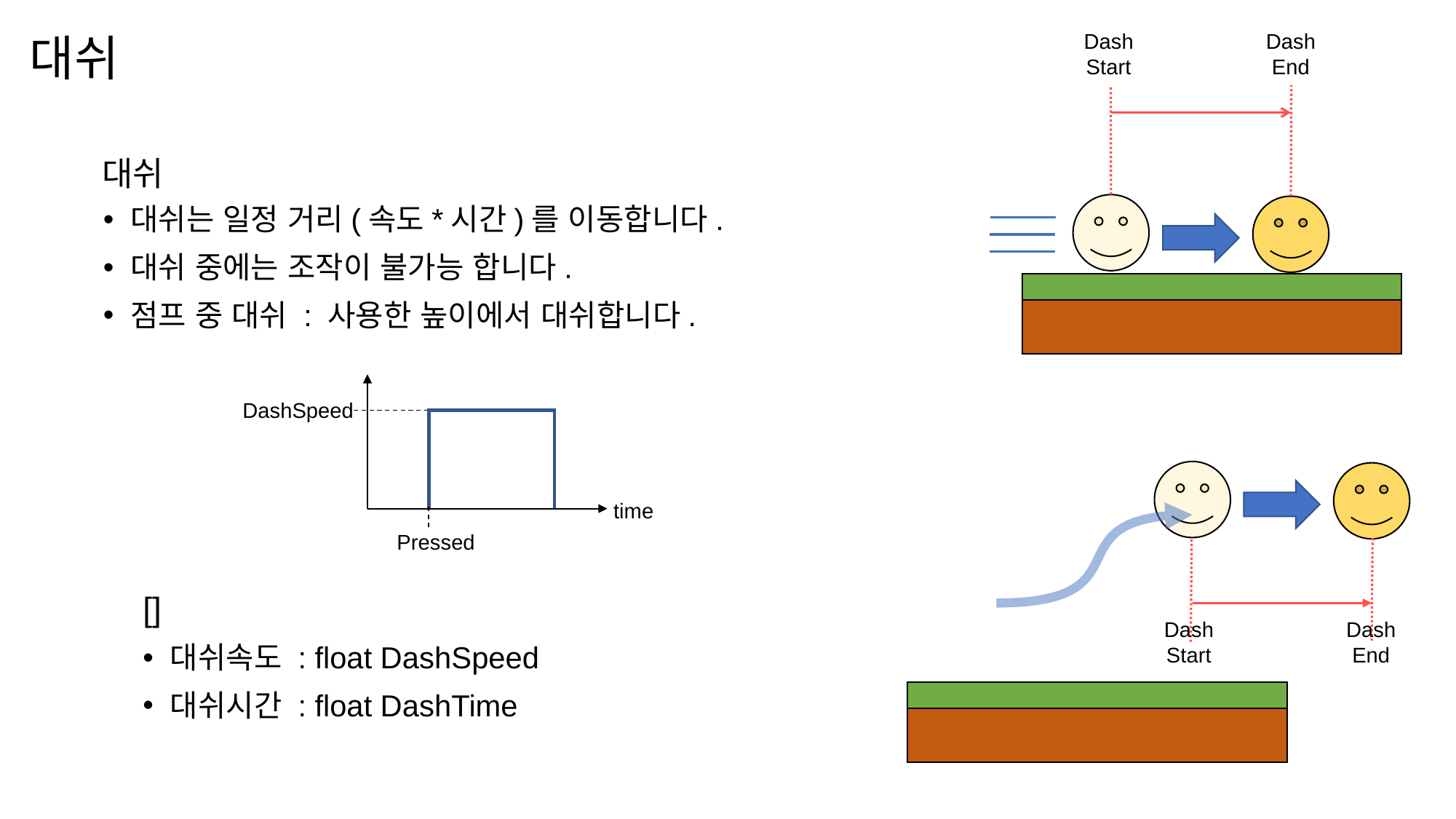

# 대쉬
Dash
Start
Dash
End
대쉬

대쉬는 일정 거리(속도*시간)를 이동합니다.
대쉬 중에는 조작이 불가능 합니다.
점프 중 대쉬 : 사용한 높이에서 대쉬합니다.

DashSpeed

time

Pressed

[]
Dash
Start
Dash
End
대쉬속도 : float DashSpeed
대쉬시간 : float DashTime